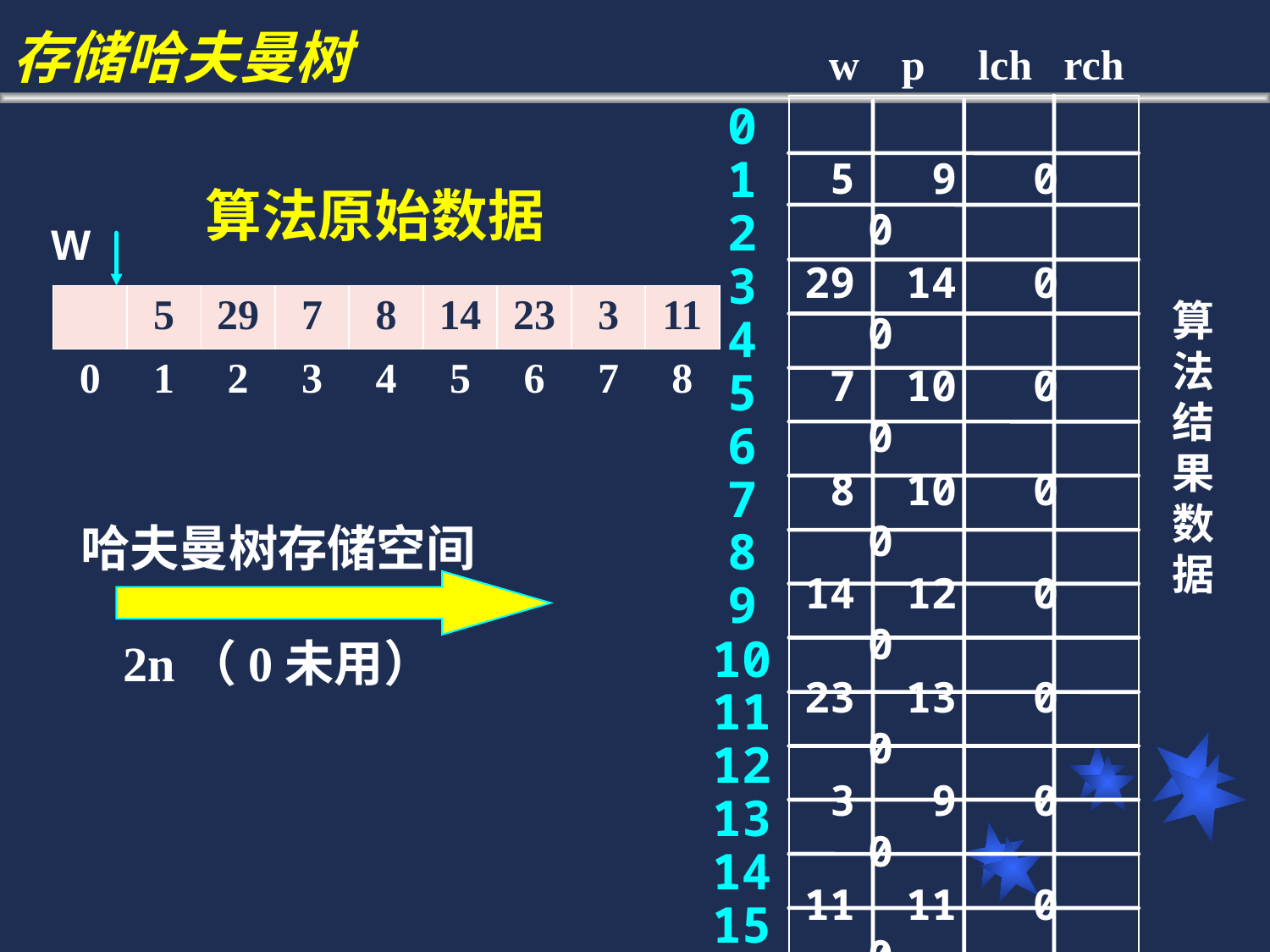

# 存储哈夫曼树
    w    p     lch   rch
0
1
2
3
4
5
6
7
8
9
10
11
12
13
14
15

 5   9   0   0
29  14   0   0
 7  10   0   0
 8  10   0   0
14  12   0   0
23  13   0   0
 3   9   0   0
11  11   0   0
 8  11   1   7
15  12   3   4
19  13   8   9
29  14   5  10
42  15   6  11
58  15   2  12
100  0  13  14
算法结果数据
算法原始数据
W

|  | 5 | 29 | 7 | 8 | 14 | 23 | 3 | 11 |
| --- | --- | --- | --- | --- | --- | --- | --- | --- |
| 0 | 1 | 2 | 3 | 4 | 5 | 6 | 7 | 8 |
哈夫曼树存储空间

2n（0未用）